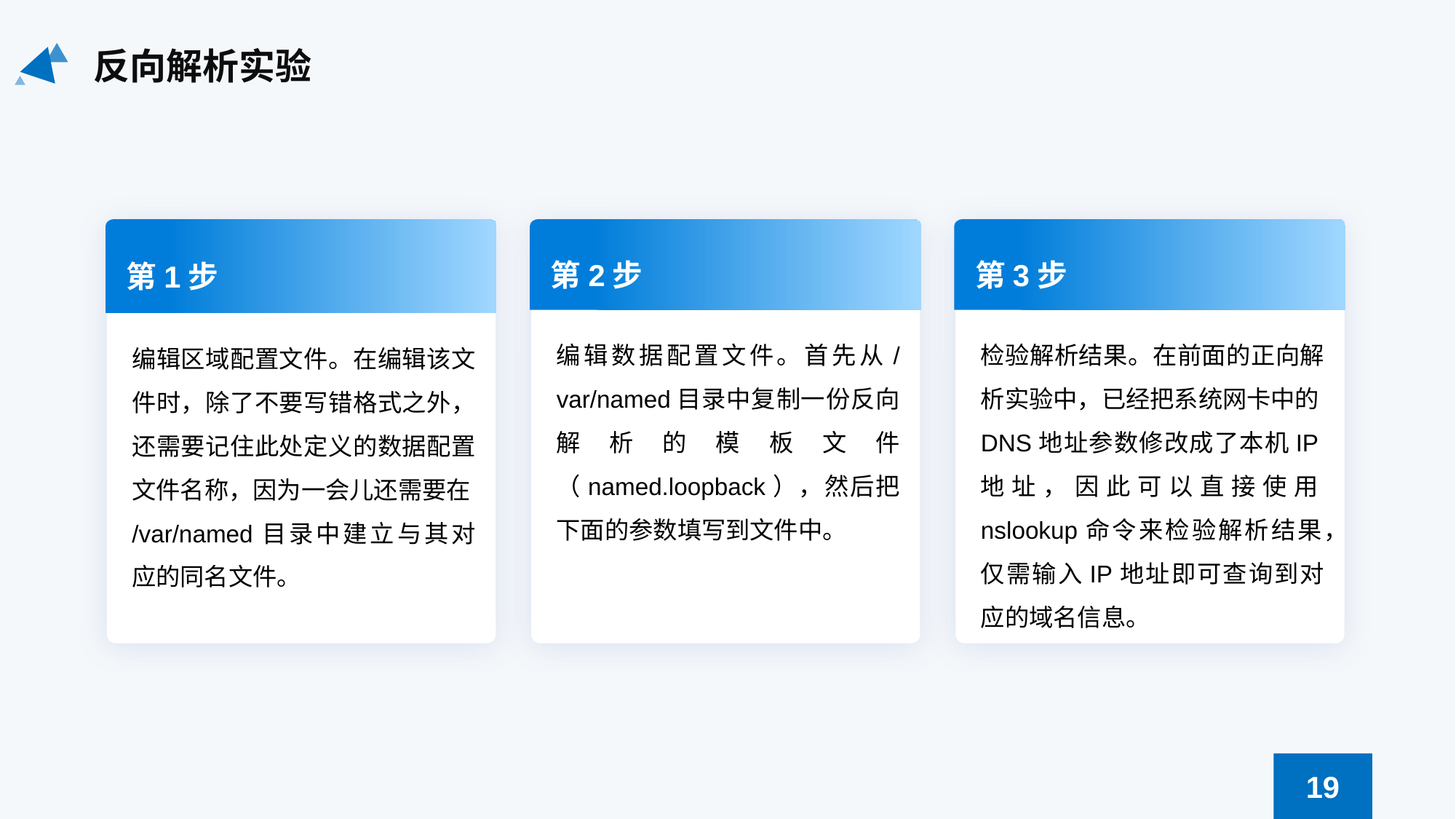

反向解析实验

第1步
编辑区域配置文件。在编辑该文件时，除了不要写错格式之外，还需要记住此处定义的数据配置文件名称，因为一会儿还需要在/var/named目录中建立与其对应的同名文件。

第2步
编辑数据配置文件。首先从/var/named目录中复制一份反向解析的模板文件（named.loopback），然后把下面的参数填写到文件中。

第3步
检验解析结果。在前面的正向解析实验中，已经把系统网卡中的DNS地址参数修改成了本机IP地址，因此可以直接使用nslookup命令来检验解析结果，仅需输入IP地址即可查询到对应的域名信息。

19